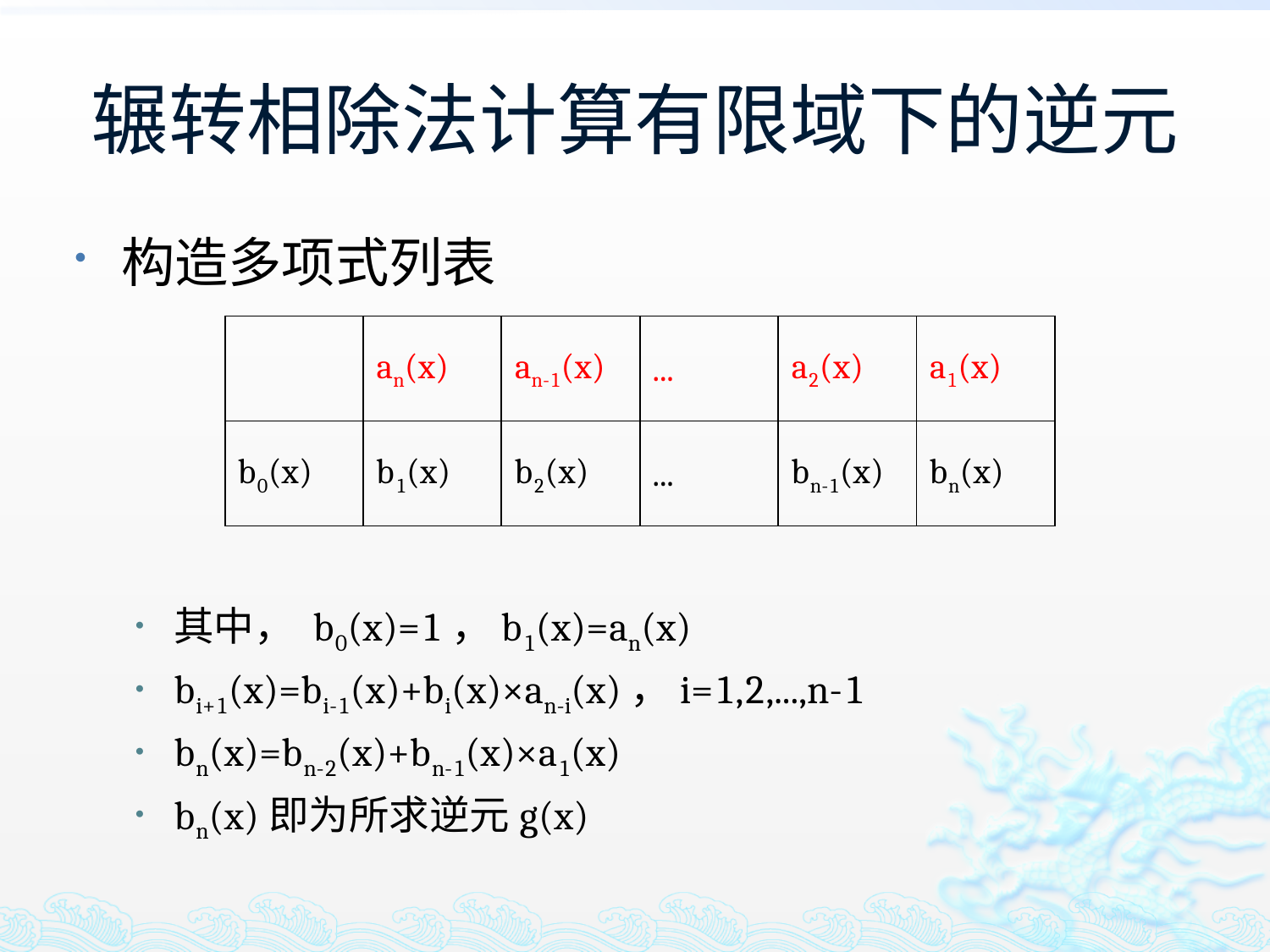

# 辗转相除法计算有限域下的逆元
构造多项式列表

其中， b0(x)=1，b1(x)=an(x)
bi+1(x)=bi-1(x)+bi(x)×an-i(x)，i=1,2,...,n-1
bn(x)=bn-2(x)+bn-1(x)×a1(x)
bn(x)即为所求逆元g(x)
|  | an(x) | an-1(x) | ... | a2(x) | a1(x) |
| --- | --- | --- | --- | --- | --- |
| b0(x) | b1(x) | b2(x) | ... | bn-1(x) | bn(x) |